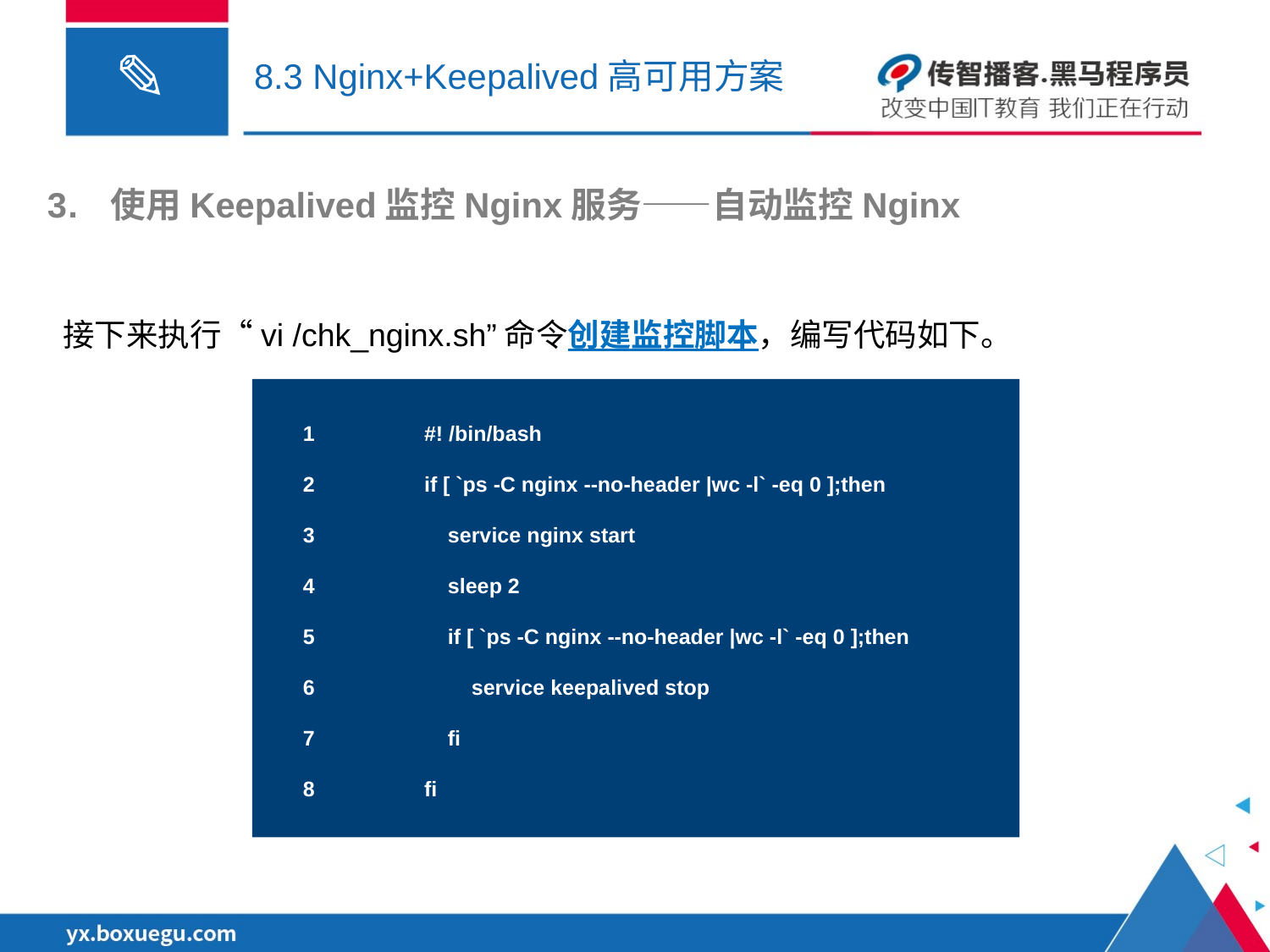

# 8.3 Nginx+Keepalived高可用方案
使用Keepalived监控Nginx服务——自动监控Nginx
接下来执行“vi /chk_nginx.sh”命令创建监控脚本，编写代码如下。

 1	#! /bin/bash
 2	if [ `ps -C nginx --no-header |wc -l` -eq 0 ];then
 3	    service nginx start
 4	    sleep 2
 5	    if [ `ps -C nginx --no-header |wc -l` -eq 0 ];then
 6	        service keepalived stop
 7	    fi
 8	fi